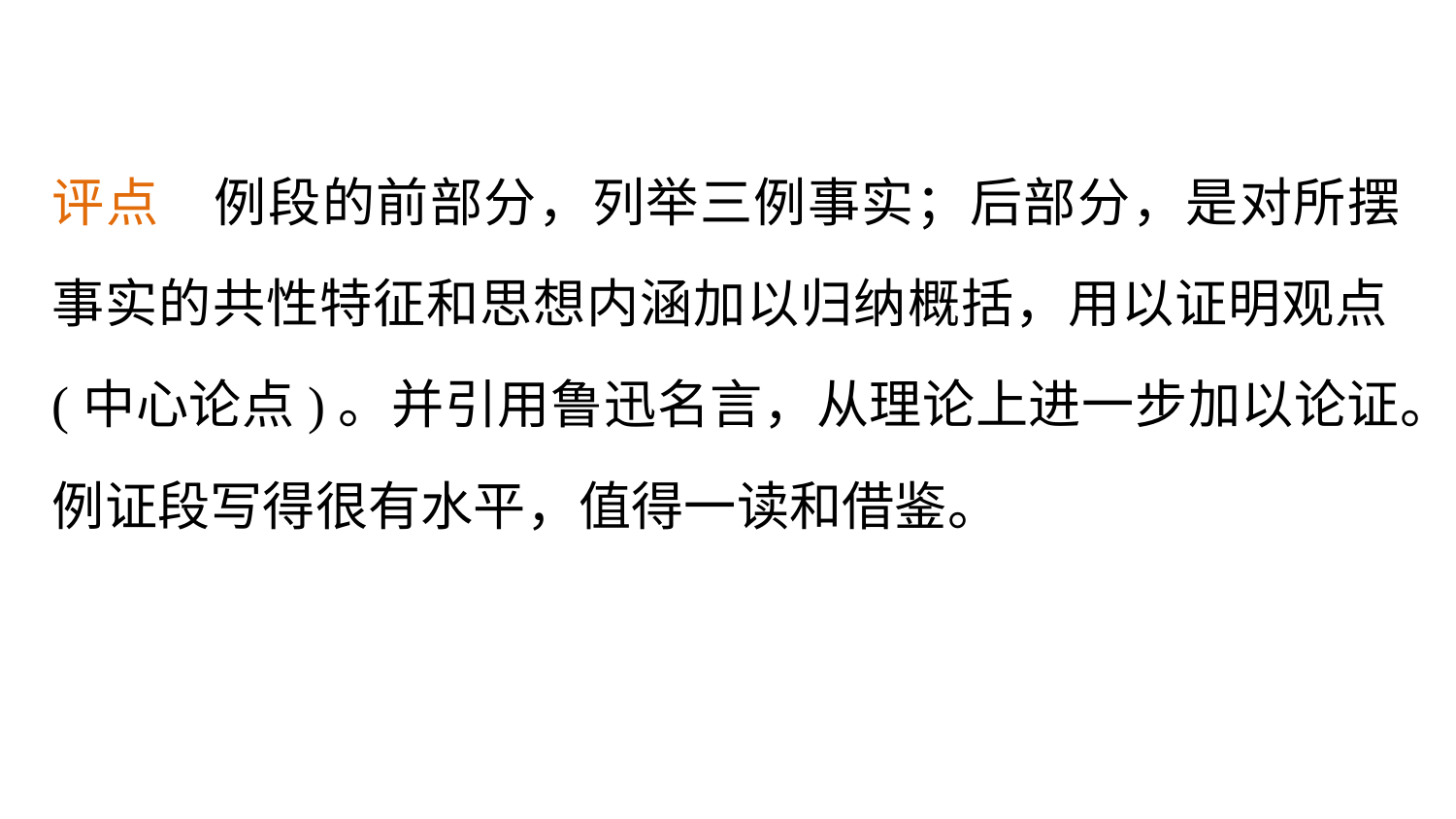

评点　例段的前部分，列举三例事实；后部分，是对所摆事实的共性特征和思想内涵加以归纳概括，用以证明观点(中心论点)。并引用鲁迅名言，从理论上进一步加以论证。
例证段写得很有水平，值得一读和借鉴。